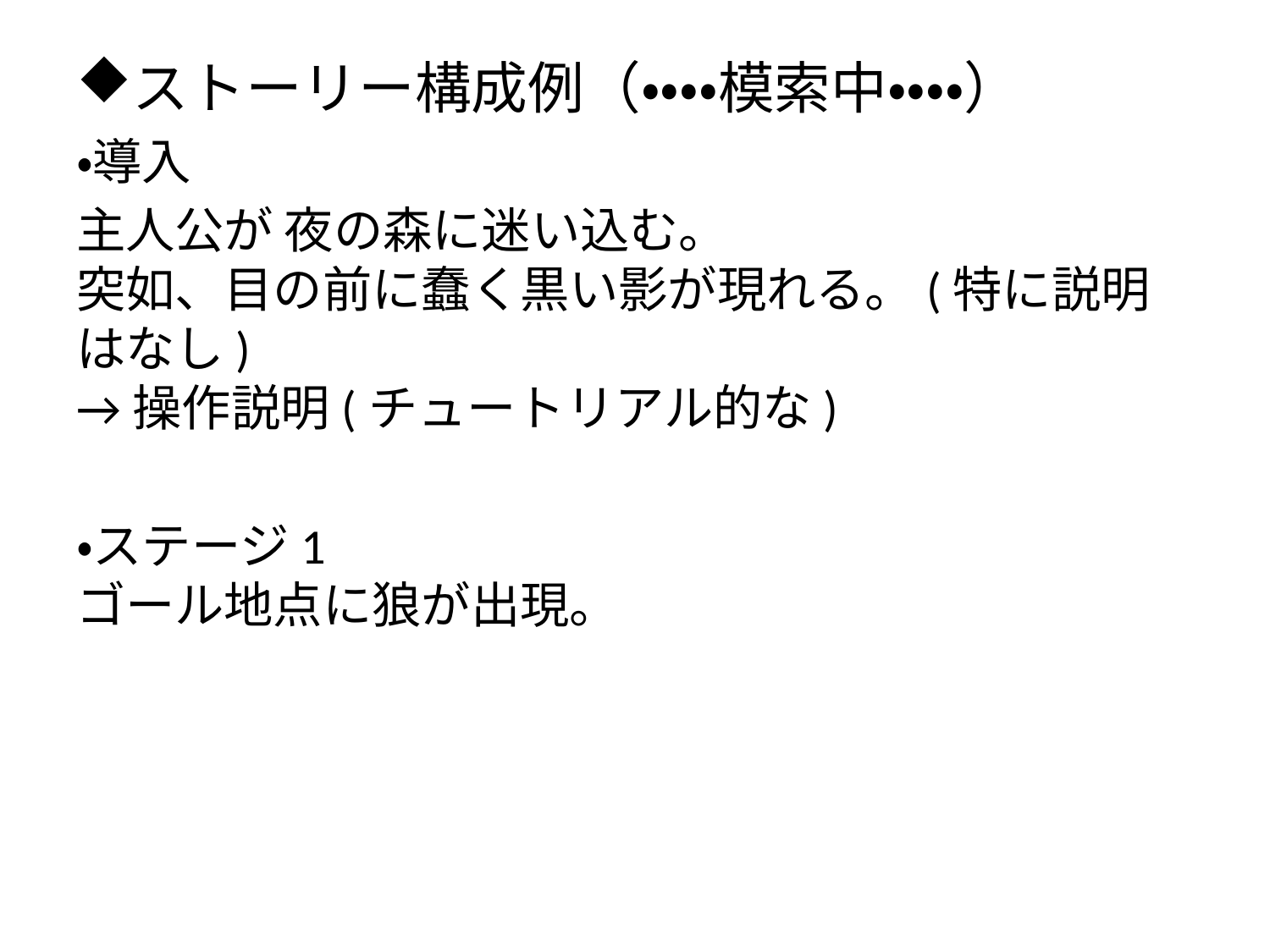

ストーリー構成例（・・・・模索中・・・・）
・導入
主人公が 夜の森に迷い込む。
突如、目の前に蠢く黒い影が現れる。(特に説明はなし)
→操作説明(チュートリアル的な)

・ステージ1
ゴール地点に狼が出現。